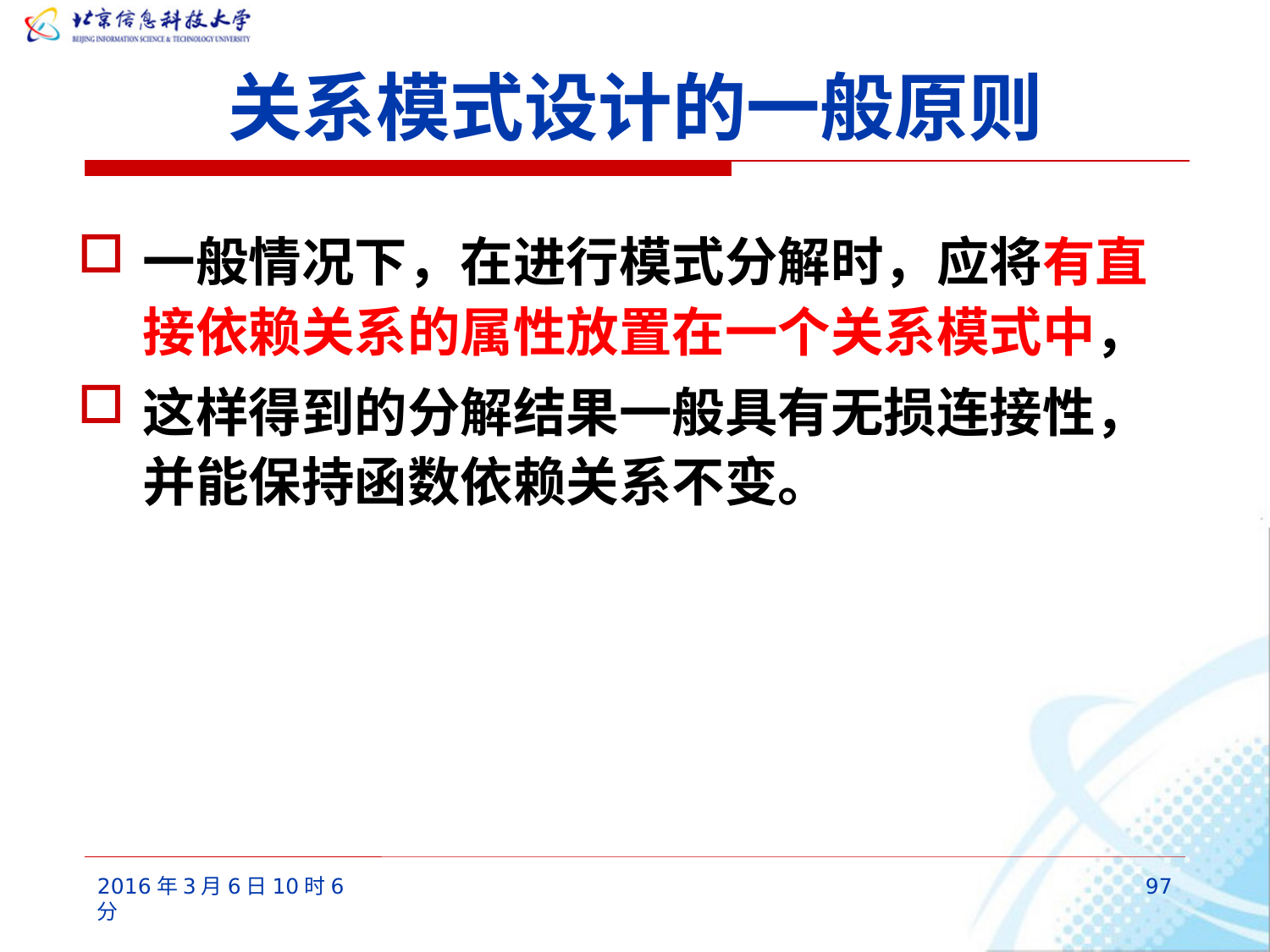

# 关系模式设计的一般原则
一般情况下，在进行模式分解时，应将有直接依赖关系的属性放置在一个关系模式中，
这样得到的分解结果一般具有无损连接性，并能保持函数依赖关系不变。
2016年3月6日10时6分
97